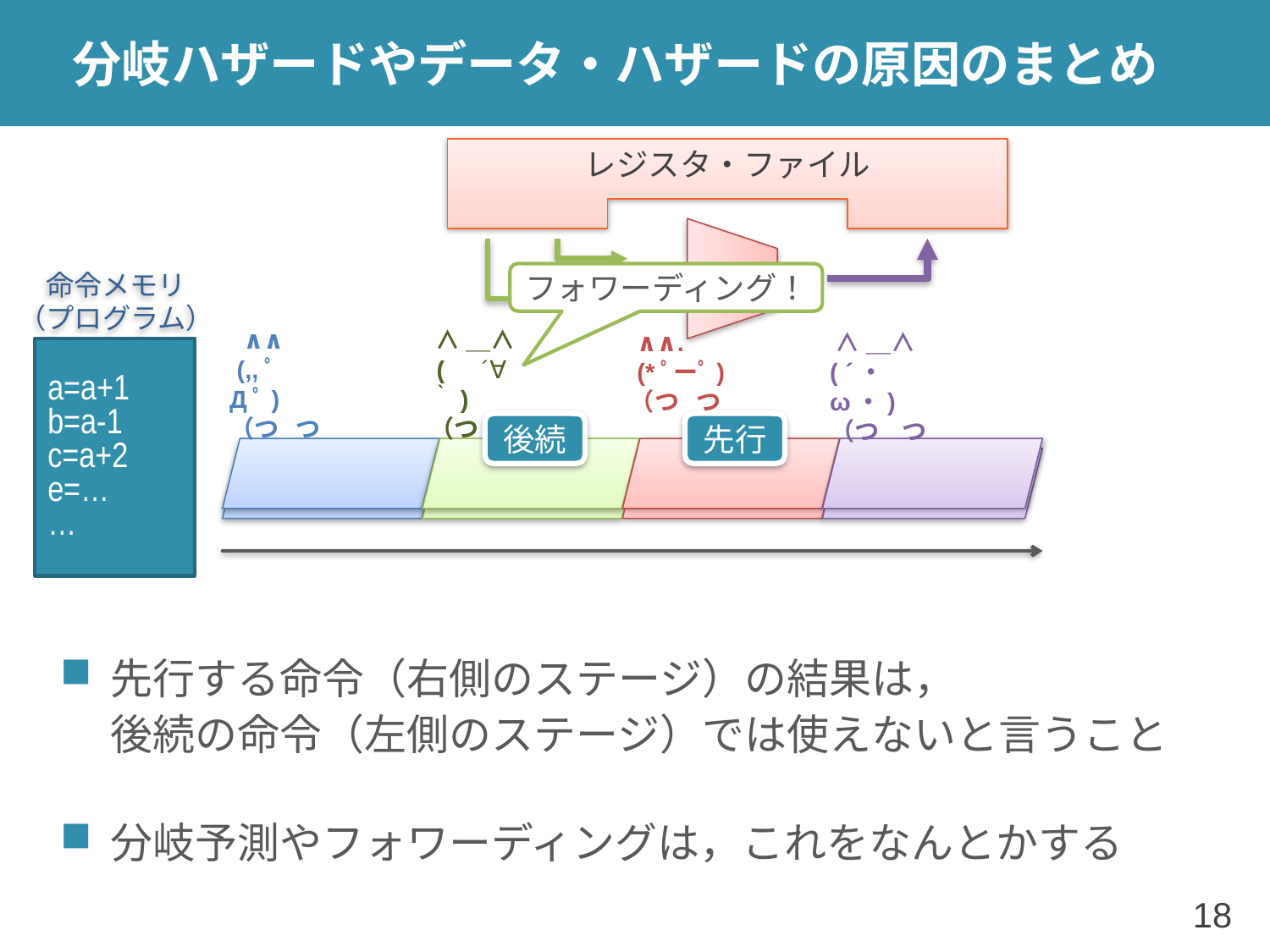

# 分岐ハザードやデータ・ハザードの原因のまとめ
レジスタ・ファイル
演算器

命令メモリ
（プログラム）
フォワーディング！
  ∧∧
 (,,ﾟДﾟ)
（つ   つ
 ∧＿∧
 (　´∀｀)
（つ    つ
 ∧∧.
 (*ﾟーﾟ)（つ   つ
 ∧＿∧
( ´・ω・)（つ    つ
a=a+1
b=a-1
c=a+2
e=…
…
a++
a++
後続
先行

先行する命令（右側のステージ）の結果は，
後続の命令（左側のステージ）では使えないと言うこと
分岐予測やフォワーディングは，これをなんとかする